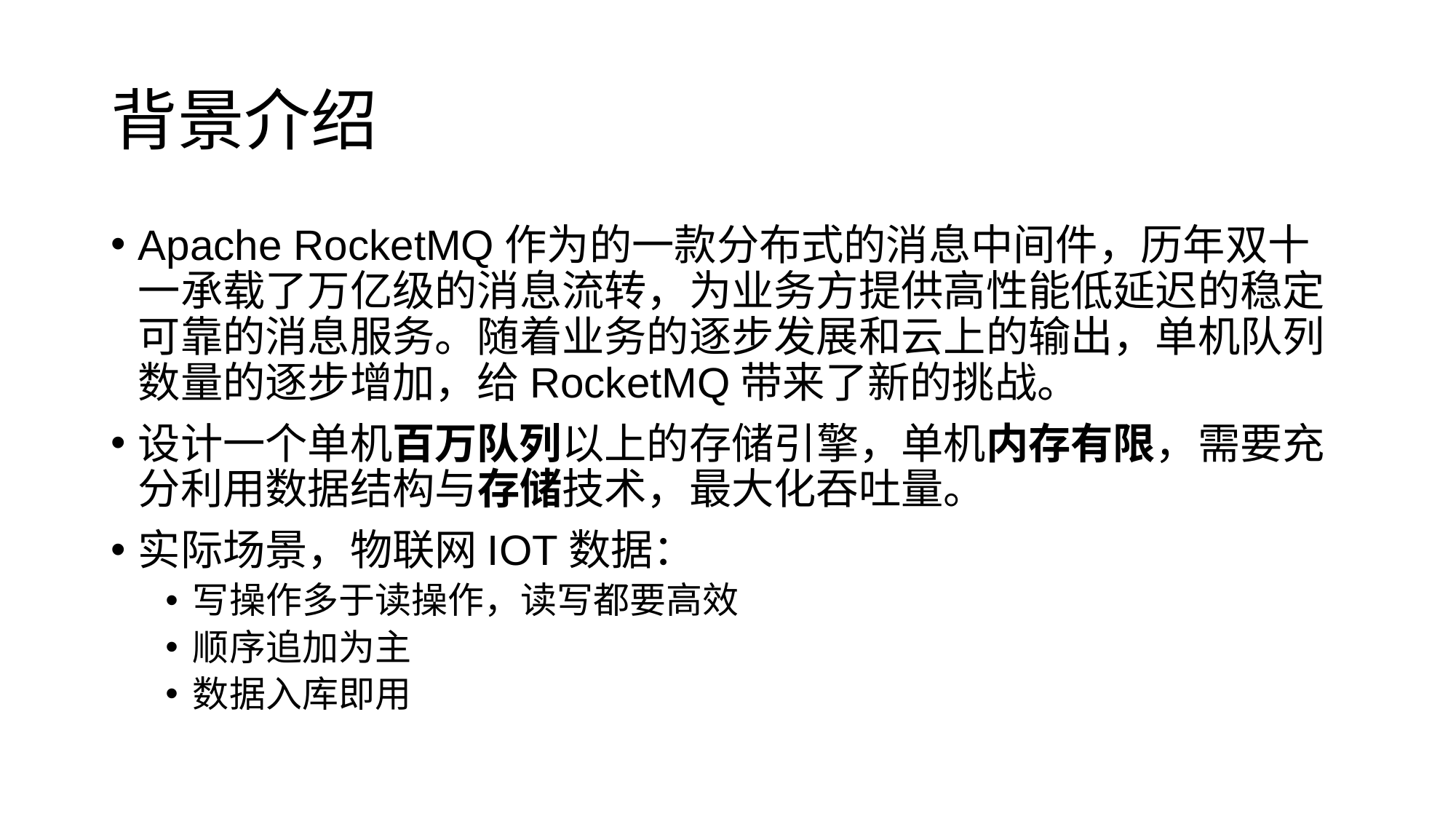

# 背景介绍
Apache RocketMQ作为的一款分布式的消息中间件，历年双十一承载了万亿级的消息流转，为业务方提供高性能低延迟的稳定可靠的消息服务。随着业务的逐步发展和云上的输出，单机队列数量的逐步增加，给RocketMQ带来了新的挑战。
设计一个单机百万队列以上的存储引擎，单机内存有限，需要充分利用数据结构与存储技术，最大化吞吐量。
实际场景，物联网IOT数据：
写操作多于读操作，读写都要高效
顺序追加为主
数据入库即用